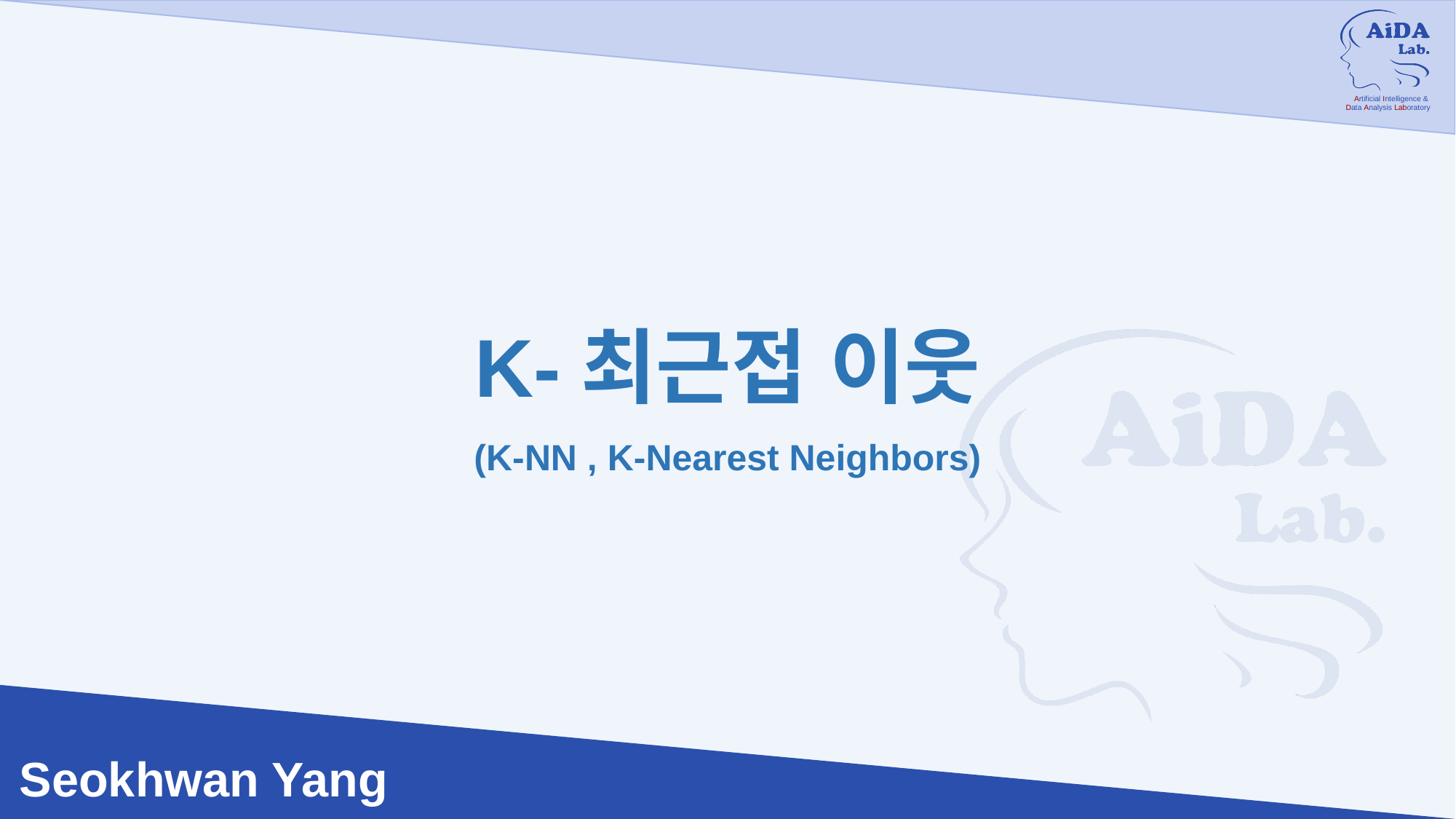

# K-최근접 이웃
(K-NN , K-Nearest Neighbors)